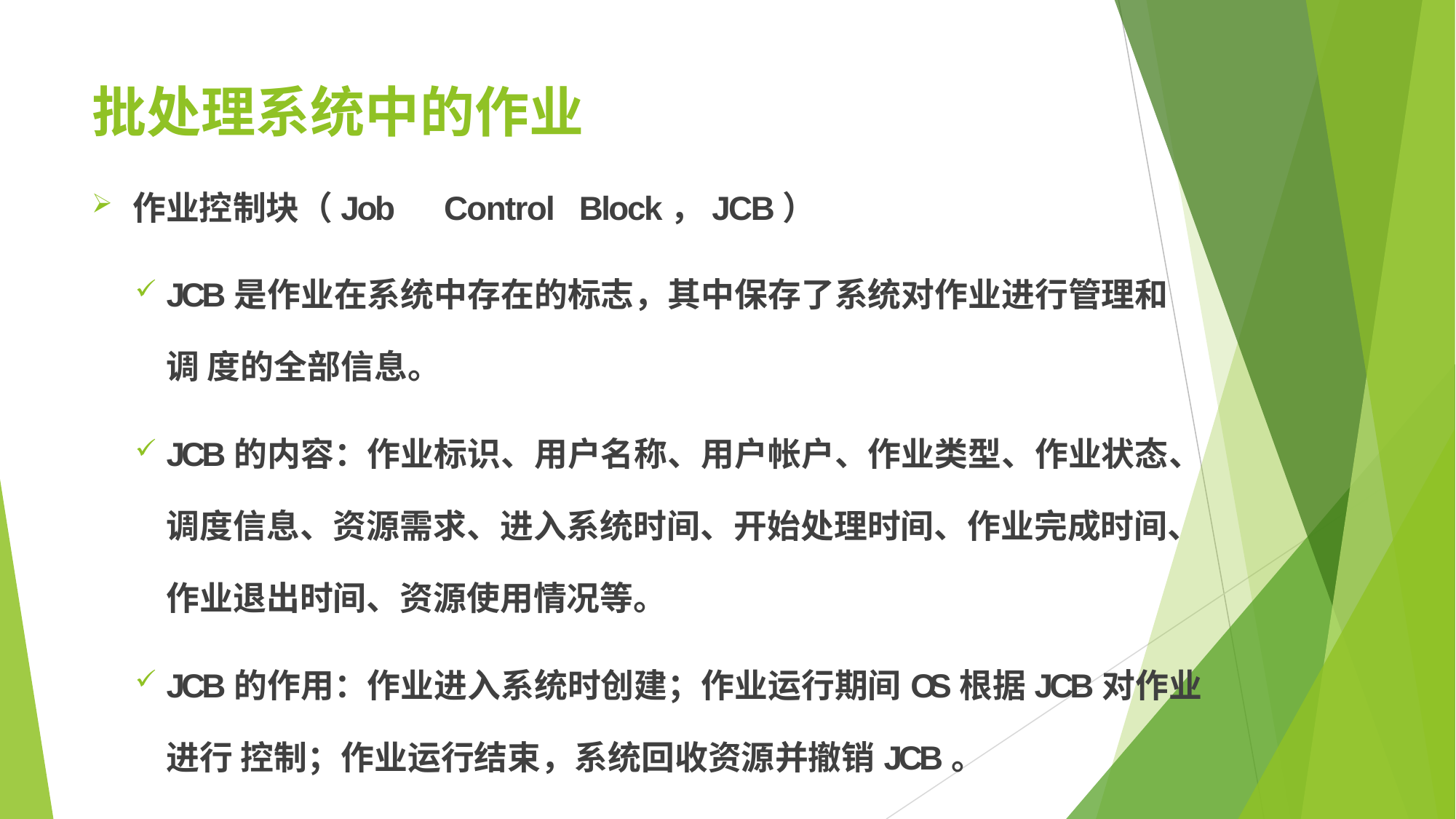

# 批处理系统中的作业
作业控制块（Job	Control	Block，JCB）
JCB是作业在系统中存在的标志，其中保存了系统对作业进行管理和调 度的全部信息。
JCB的内容：作业标识、用户名称、用户帐户、作业类型、作业状态、 调度信息、资源需求、进入系统时间、开始处理时间、作业完成时间、 作业退出时间、资源使用情况等。
JCB的作用：作业进入系统时创建；作业运行期间OS根据JCB对作业进行 控制；作业运行结束，系统回收资源并撤销JCB。